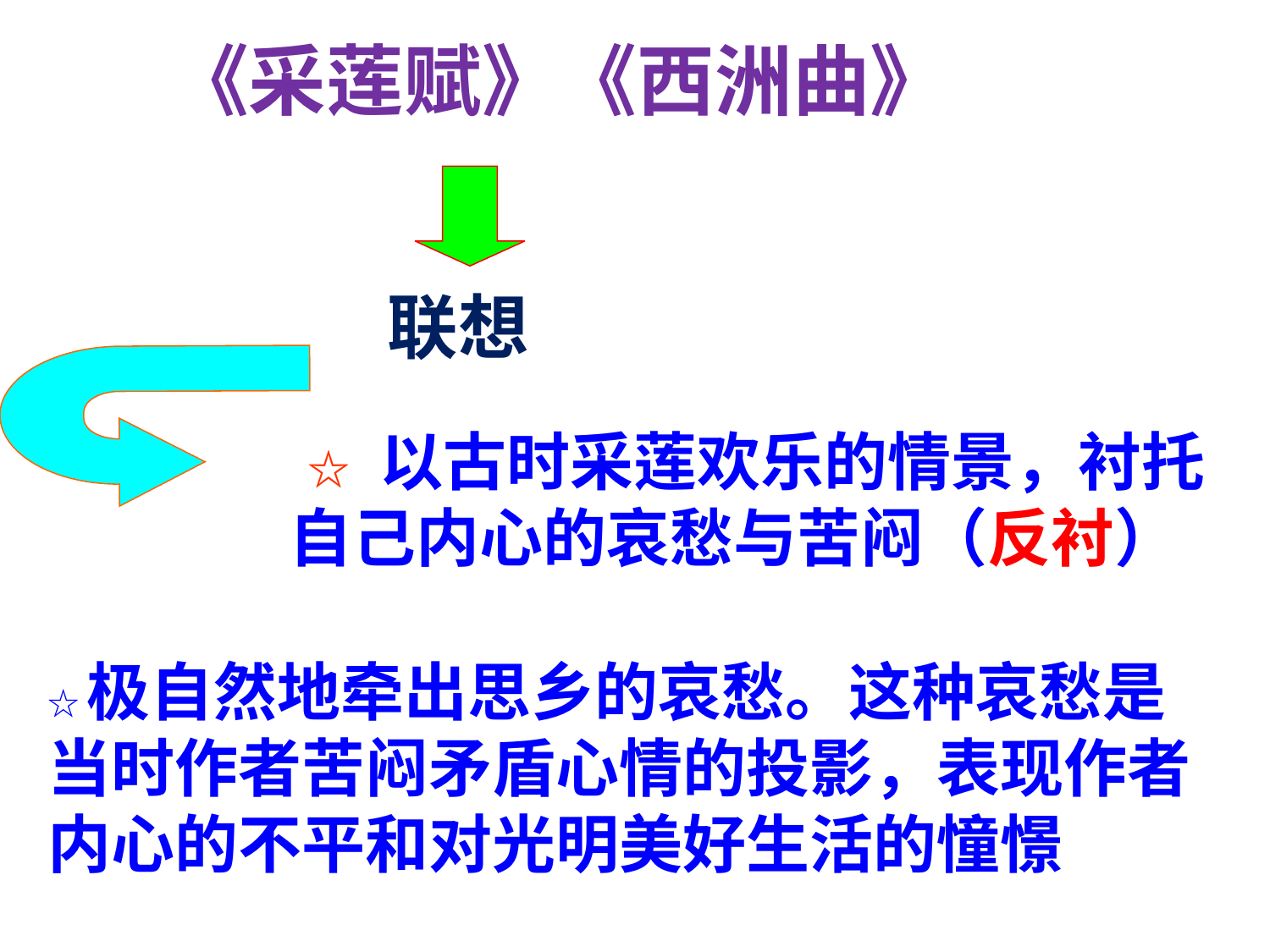

《采莲赋》《西洲曲》

联想
  ☆ 以古时采莲欢乐的情景，衬托自己内心的哀愁与苦闷（反衬）
☆极自然地牵出思乡的哀愁。这种哀愁是当时作者苦闷矛盾心情的投影，表现作者内心的不平和对光明美好生活的憧憬